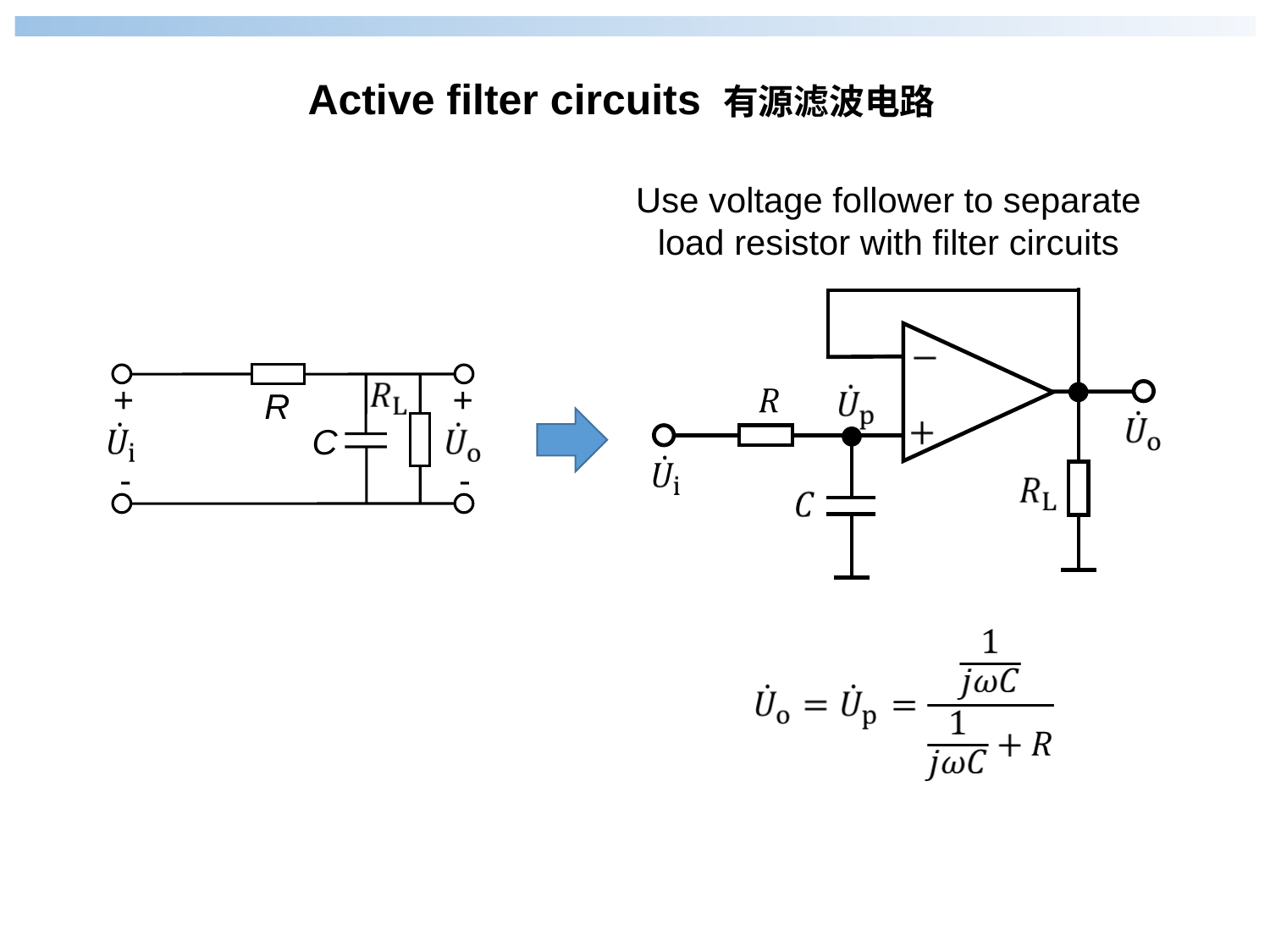

Active filter circuits 有源滤波电路
Use voltage follower to separate load resistor with filter circuits

+
+

R

C

-
-